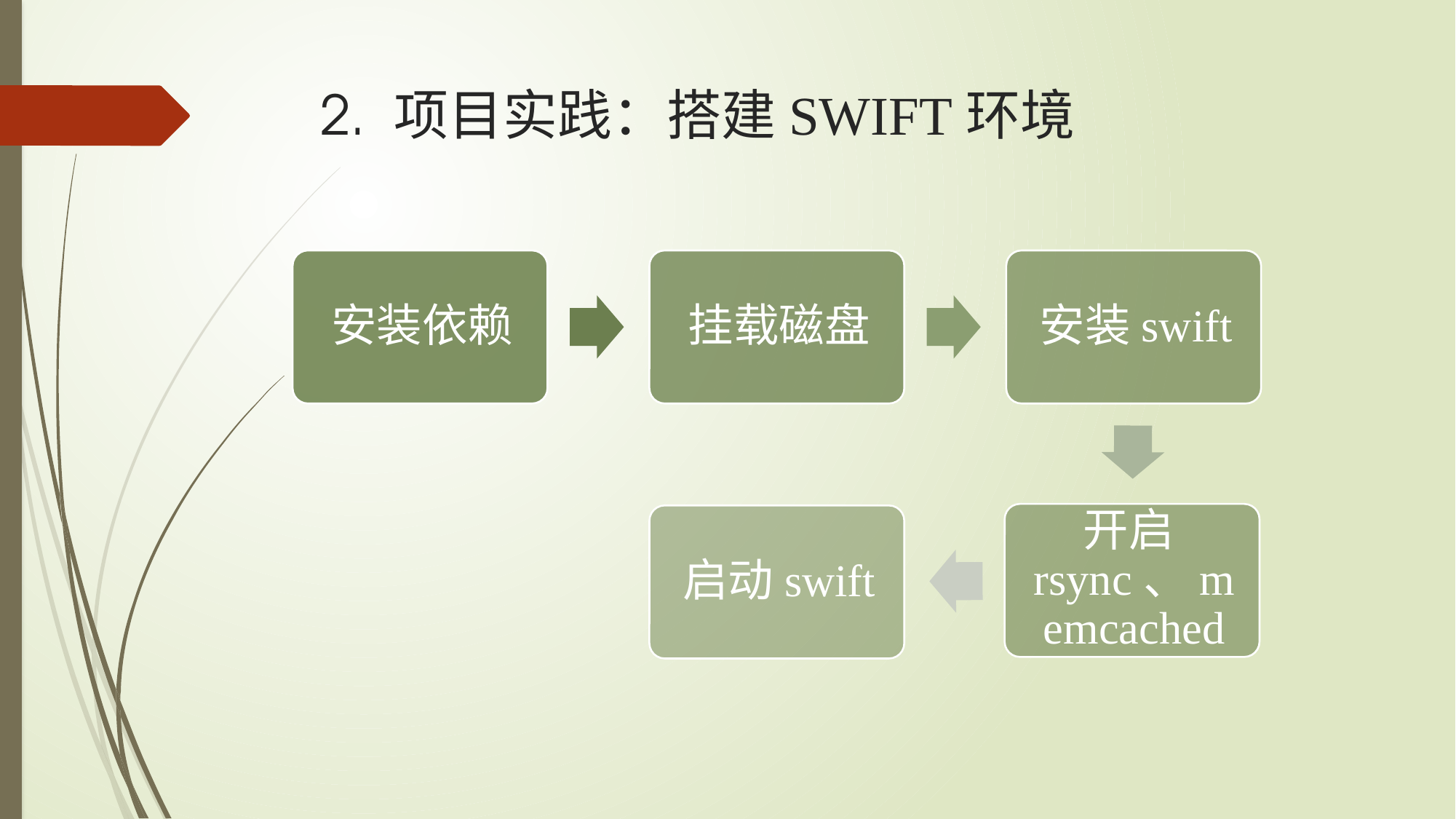

# 2. 项目实践：搭建SWIFT环境
安装依赖

挂载磁盘

安装swift

开启rsync、memcached

启动swift